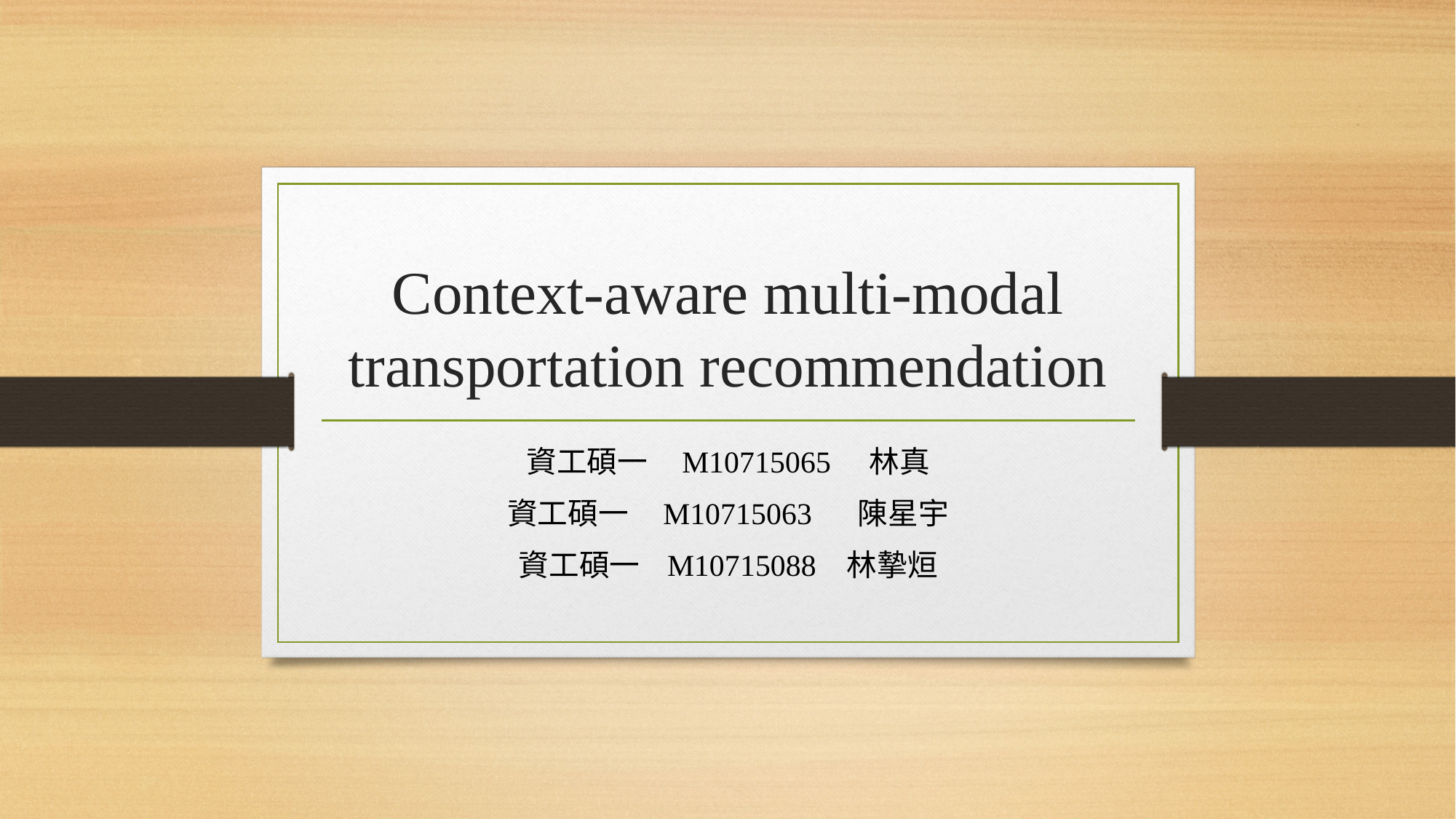

# Context-aware multi-modal transportation recommendation
資工碩一    M10715065    林真
資工碩一    M10715063     陳星宇
資工碩一   M10715088   林摯烜